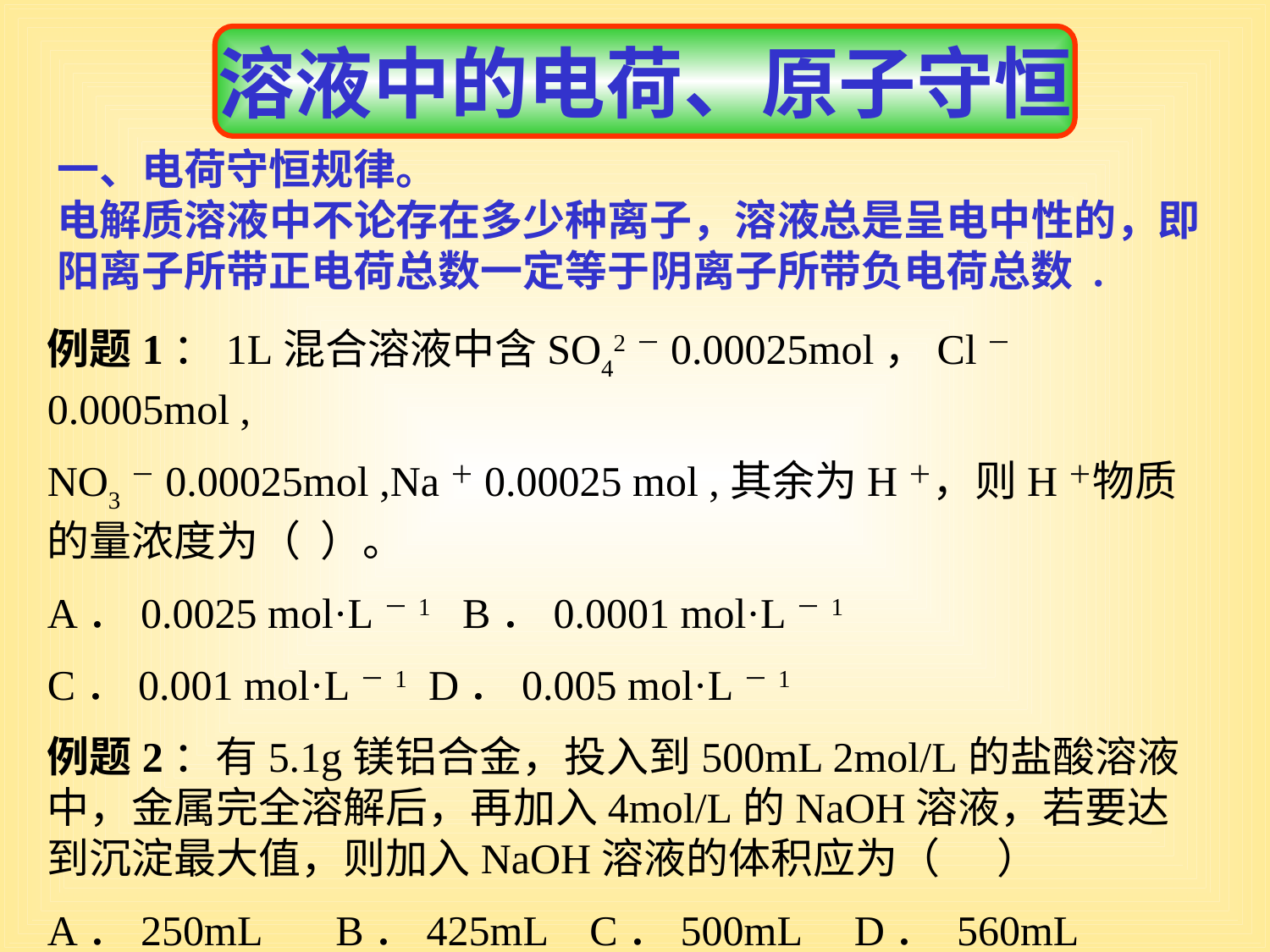

溶液中的电荷、原子守恒
一、电荷守恒规律。
电解质溶液中不论存在多少种离子，溶液总是呈电中性的，即阳离子所带正电荷总数一定等于阴离子所带负电荷总数 .
例题1：1L混合溶液中含SO42－0.00025mol，Cl－0.0005mol ,
NO3－0.00025mol ,Na＋0.00025 mol ,其余为H＋，则H＋物质的量浓度为（  ）。
A．0.0025 mol·L－1   B．0.0001 mol·L－1
C．0.001 mol·L－1  D．0.005 mol·L－1
例题2：有5.1g镁铝合金，投入到500mL 2mol/L的盐酸溶液中，金属完全溶解后，再加入4mol/L的NaOH溶液，若要达到沉淀最大值，则加入NaOH溶液的体积应为（      ）
A．250mL       B．425mL    C．500mL     D． 560mL